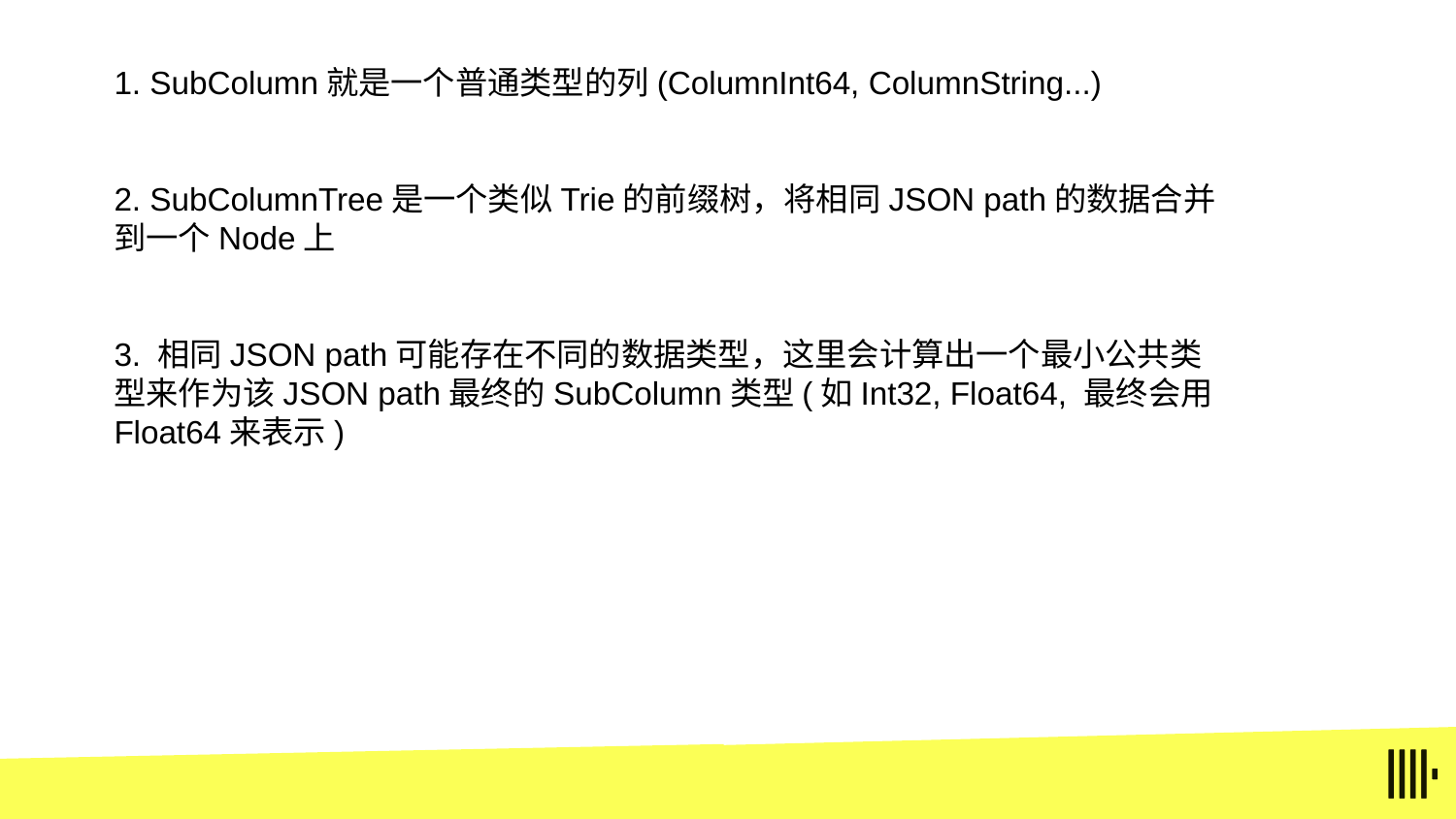

1. SubColumn就是一个普通类型的列(ColumnInt64, ColumnString...)

2. SubColumnTree是一个类似Trie的前缀树，将相同JSON path的数据合并到一个Node上

3. 相同JSON path可能存在不同的数据类型，这里会计算出一个最小公共类型来作为该JSON path最终的SubColumn类型(如Int32, Float64, 最终会用Float64来表示)